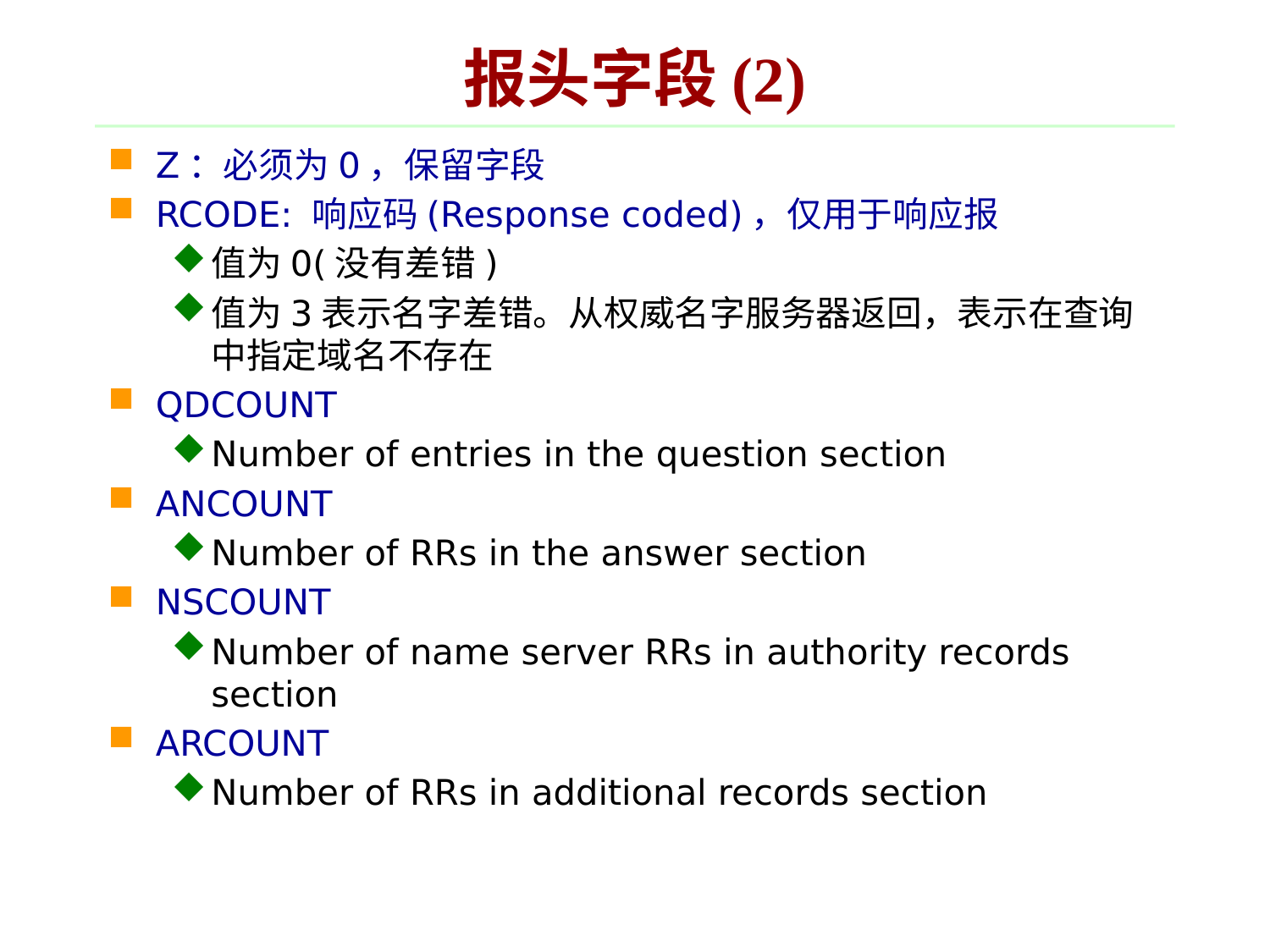

# 报头字段(2)
Z：必须为0，保留字段
RCODE: 响应码(Response coded)，仅用于响应报
值为0(没有差错)
值为3表示名字差错。从权威名字服务器返回，表示在查询中指定域名不存在
QDCOUNT
Number of entries in the question section
ANCOUNT
Number of RRs in the answer section
NSCOUNT
Number of name server RRs in authority records section
ARCOUNT
Number of RRs in additional records section